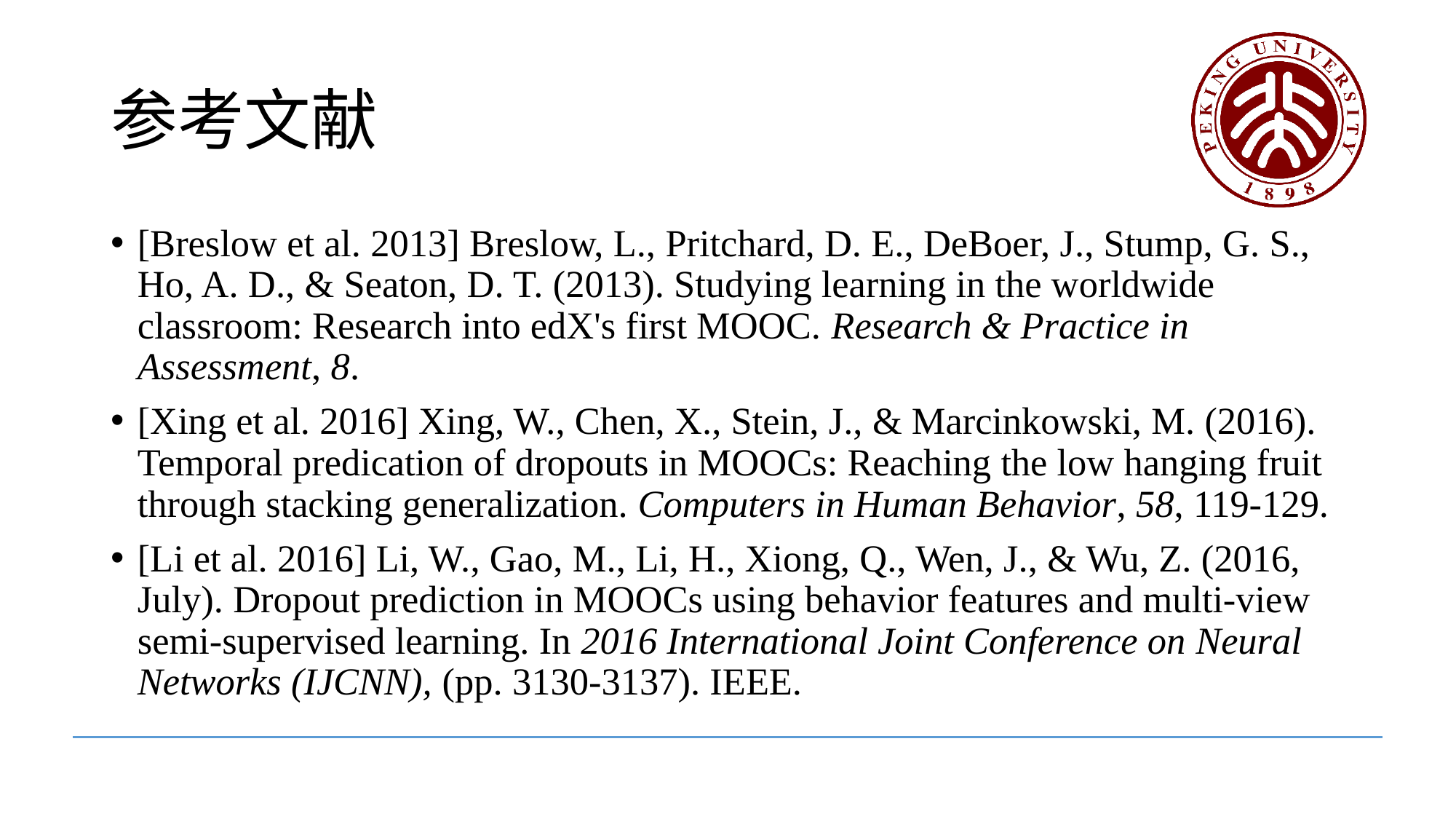

# 参考文献
[Breslow et al. 2013] Breslow, L., Pritchard, D. E., DeBoer, J., Stump, G. S., Ho, A. D., & Seaton, D. T. (2013). Studying learning in the worldwide classroom: Research into edX's first MOOC. Research & Practice in Assessment, 8.
[Xing et al. 2016] Xing, W., Chen, X., Stein, J., & Marcinkowski, M. (2016). Temporal predication of dropouts in MOOCs: Reaching the low hanging fruit through stacking generalization. Computers in Human Behavior, 58, 119-129.
[Li et al. 2016] Li, W., Gao, M., Li, H., Xiong, Q., Wen, J., & Wu, Z. (2016, July). Dropout prediction in MOOCs using behavior features and multi-view semi-supervised learning. In 2016 International Joint Conference on Neural Networks (IJCNN), (pp. 3130-3137). IEEE.